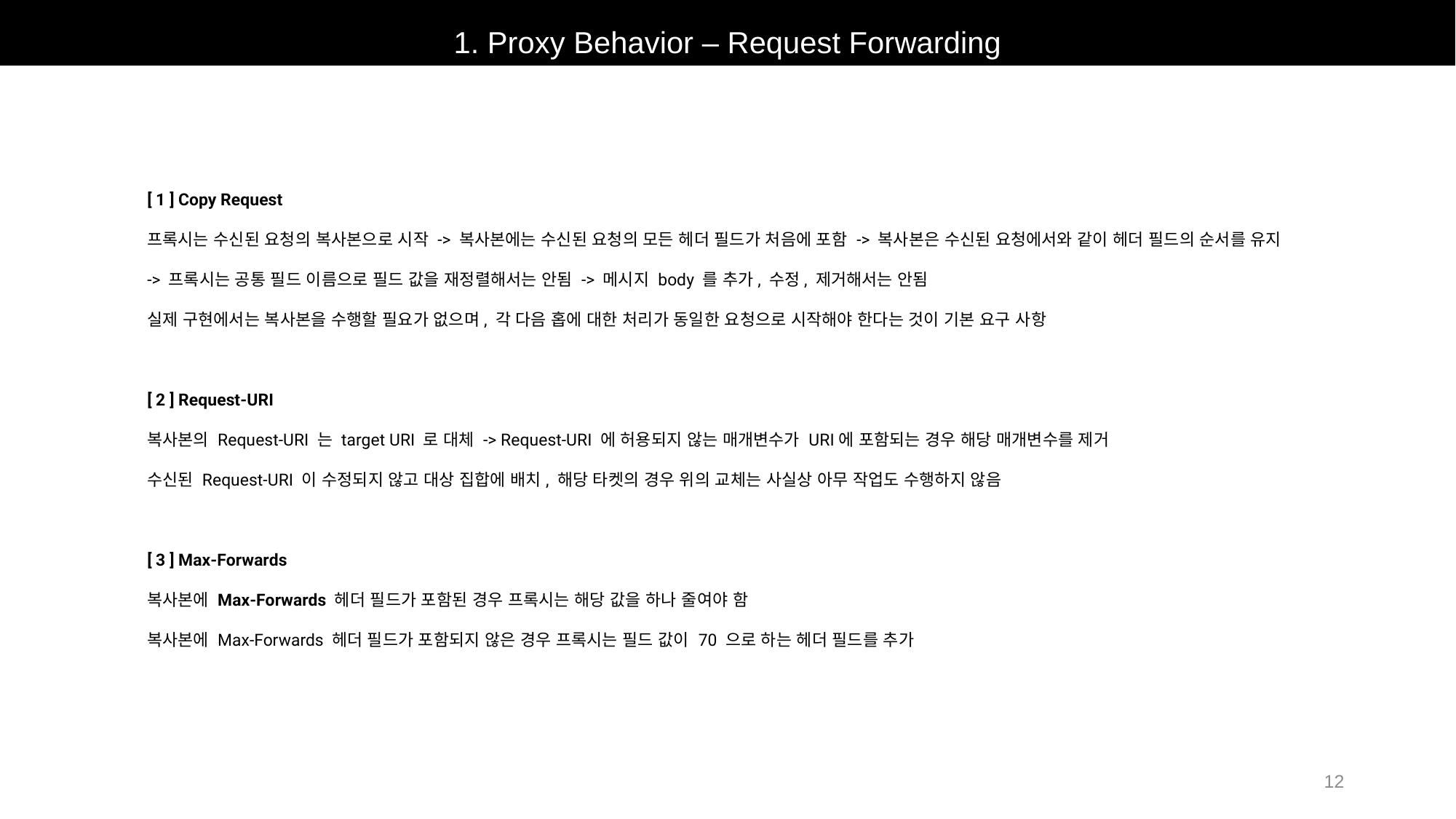

# 1. Proxy Behavior – Request Forwarding
[ 1 ] Copy Request
프록시는 수신된 요청의 복사본으로 시작 -> 복사본에는 수신된 요청의 모든 헤더 필드가 처음에 포함 -> 복사본은 수신된 요청에서와 같이 헤더 필드의 순서를 유지
-> 프록시는 공통 필드 이름으로 필드 값을 재정렬해서는 안됨 -> 메시지 body 를 추가, 수정, 제거해서는 안됨
실제 구현에서는 복사본을 수행할 필요가 없으며, 각 다음 홉에 대한 처리가 동일한 요청으로 시작해야 한다는 것이 기본 요구 사항

[ 2 ] Request-URI
복사본의 Request-URI 는 target URI 로 대체 -> Request-URI 에 허용되지 않는 매개변수가 URI에 포함되는 경우 해당 매개변수를 제거
수신된 Request-URI 이 수정되지 않고 대상 집합에 배치, 해당 타켓의 경우 위의 교체는 사실상 아무 작업도 수행하지 않음

[ 3 ] Max-Forwards
복사본에 Max-Forwards 헤더 필드가 포함된 경우 프록시는 해당 값을 하나 줄여야 함
복사본에 Max-Forwards 헤더 필드가 포함되지 않은 경우 프록시는 필드 값이 70 으로 하는 헤더 필드를 추가
12